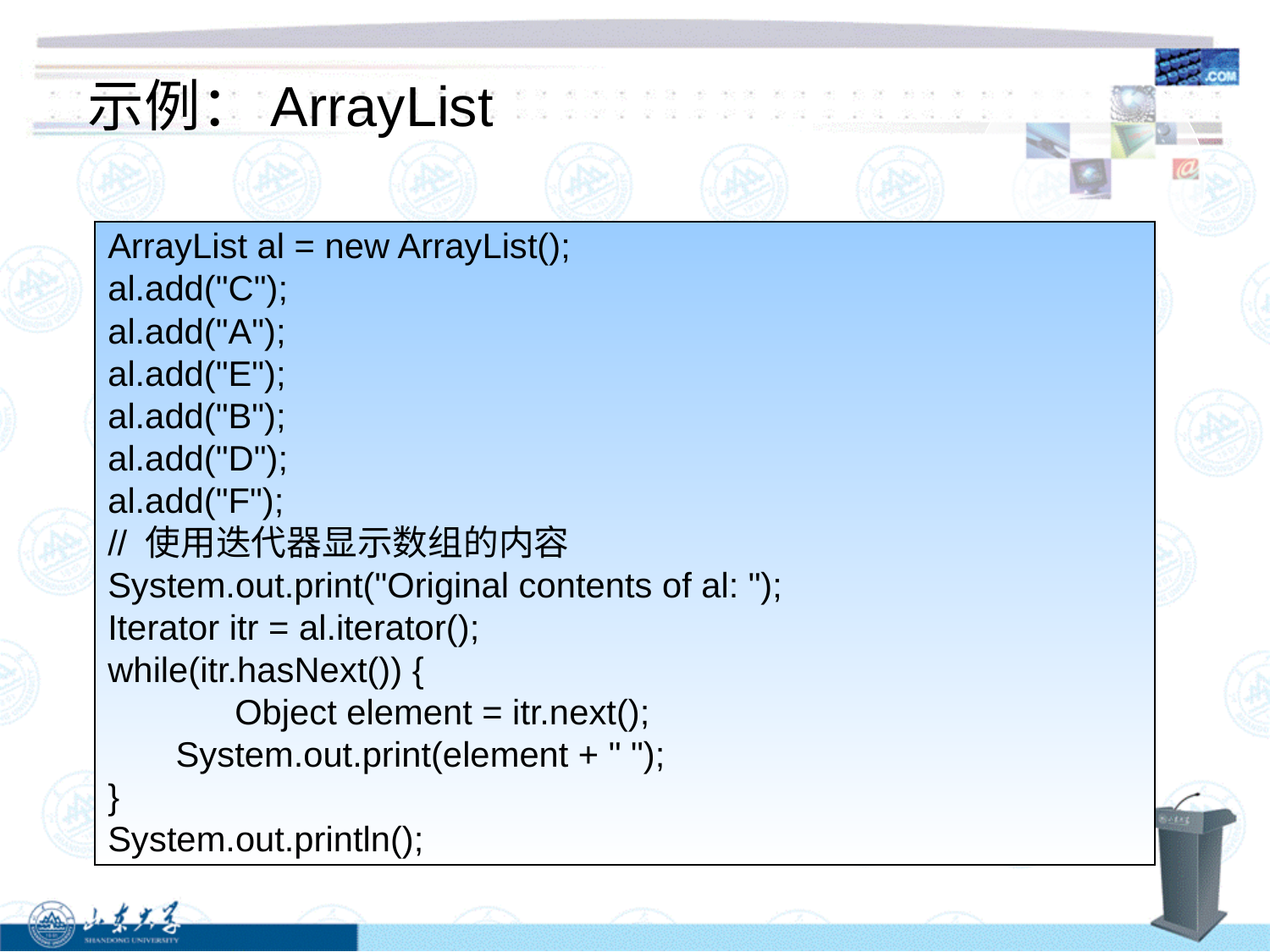

# 示例：ArrayList
ArrayList al = new ArrayList();
al.add("C");
al.add("A");
al.add("E");
al.add("B");
al.add("D");
al.add("F");
// 使用迭代器显示数组的内容
System.out.print("Original contents of al: ");
Iterator itr = al.iterator();
while(itr.hasNext()) {
	Object element = itr.next();
       System.out.print(element + " ");
}
System.out.println();